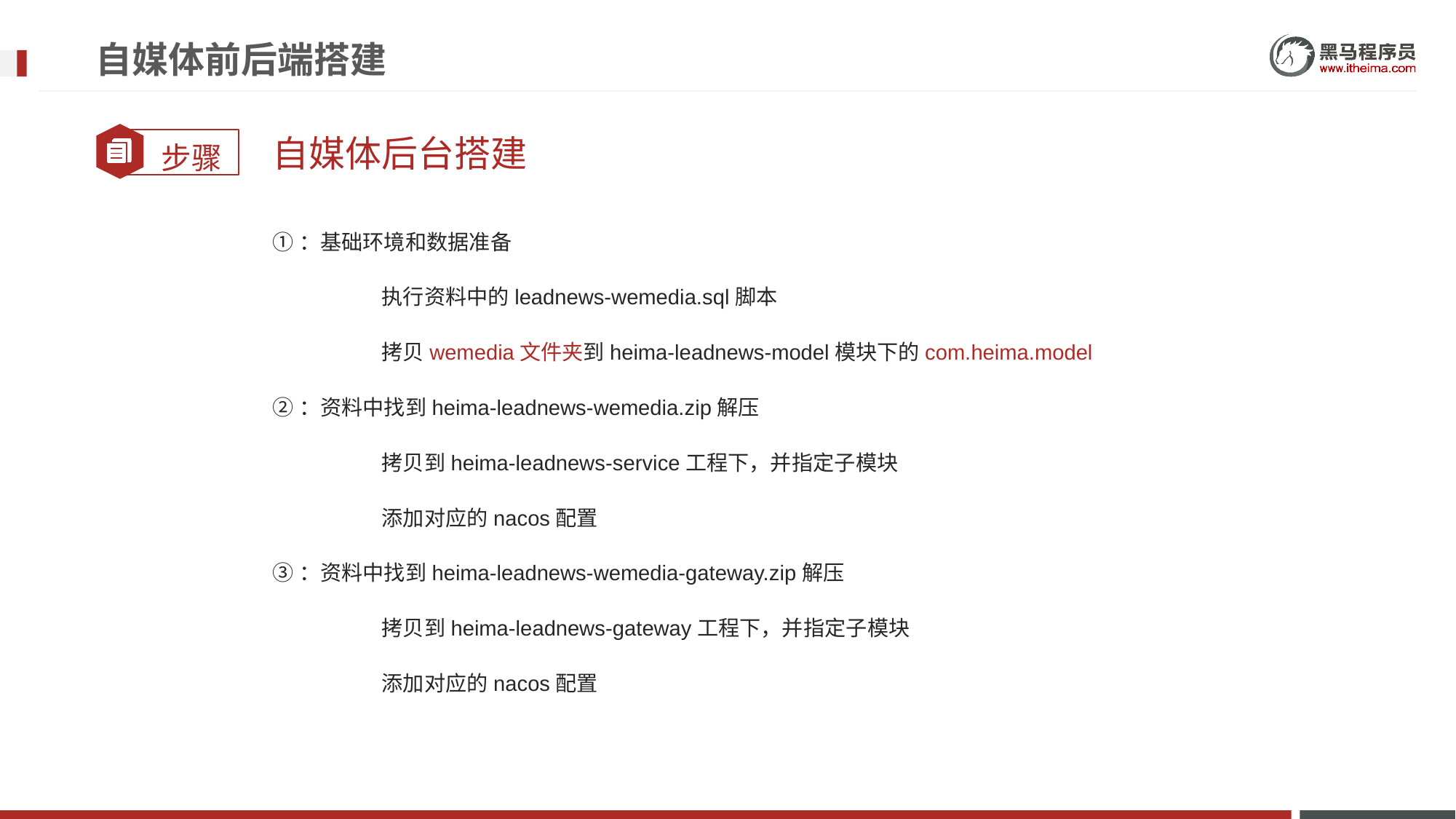

# 自媒体前后端搭建
自媒体后台搭建
①：基础环境和数据准备
	执行资料中的leadnews-wemedia.sql脚本
	拷贝wemedia文件夹到heima-leadnews-model模块下的com.heima.model
②：资料中找到heima-leadnews-wemedia.zip解压
	拷贝到heima-leadnews-service工程下，并指定子模块
	添加对应的nacos配置
③：资料中找到heima-leadnews-wemedia-gateway.zip解压
	拷贝到heima-leadnews-gateway工程下，并指定子模块
	添加对应的nacos配置